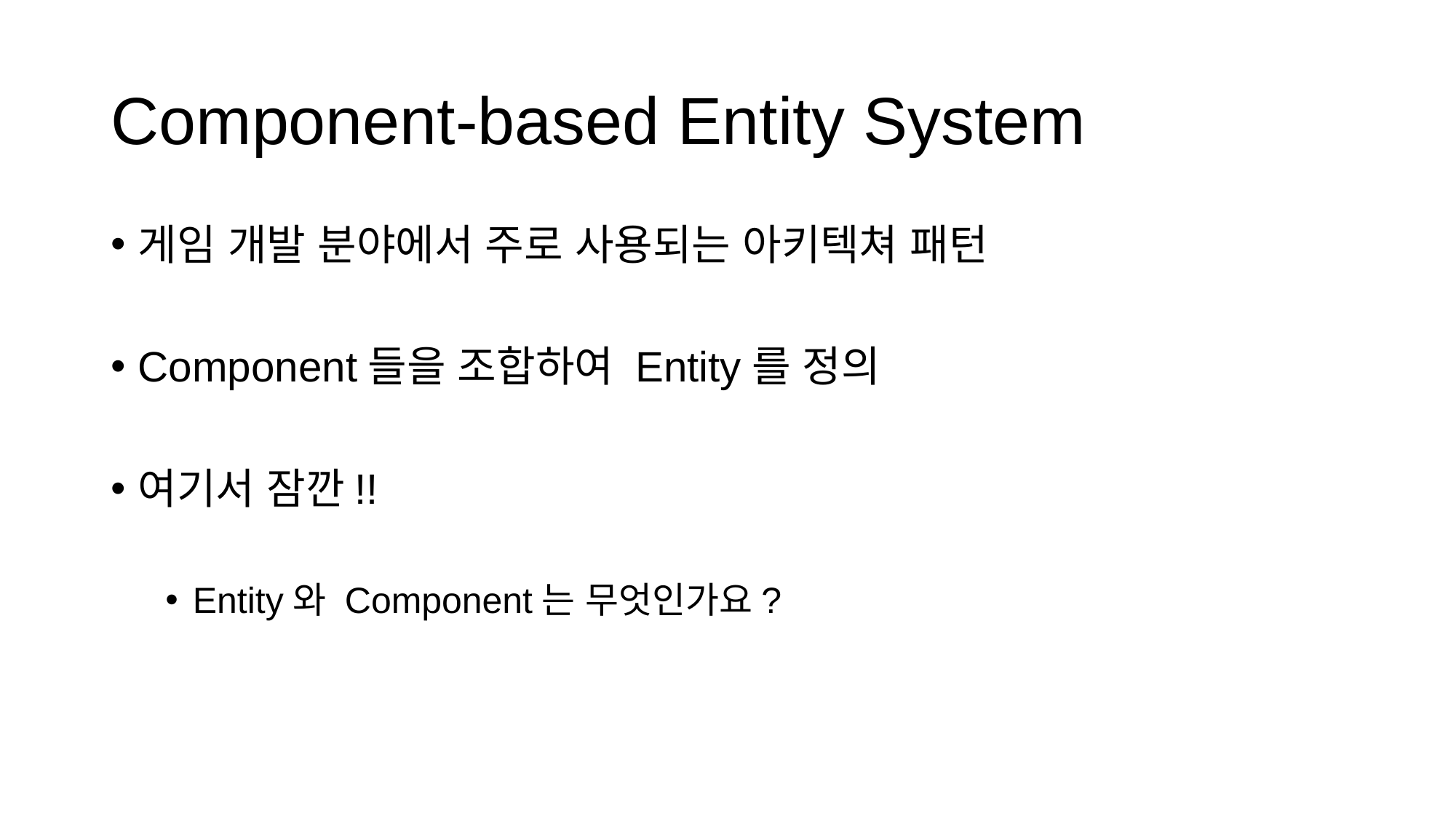

# Component-based Entity System
게임 개발 분야에서 주로 사용되는 아키텍쳐 패턴

Component들을 조합하여 Entity를 정의

여기서 잠깐!!

Entity와 Component는 무엇인가요?